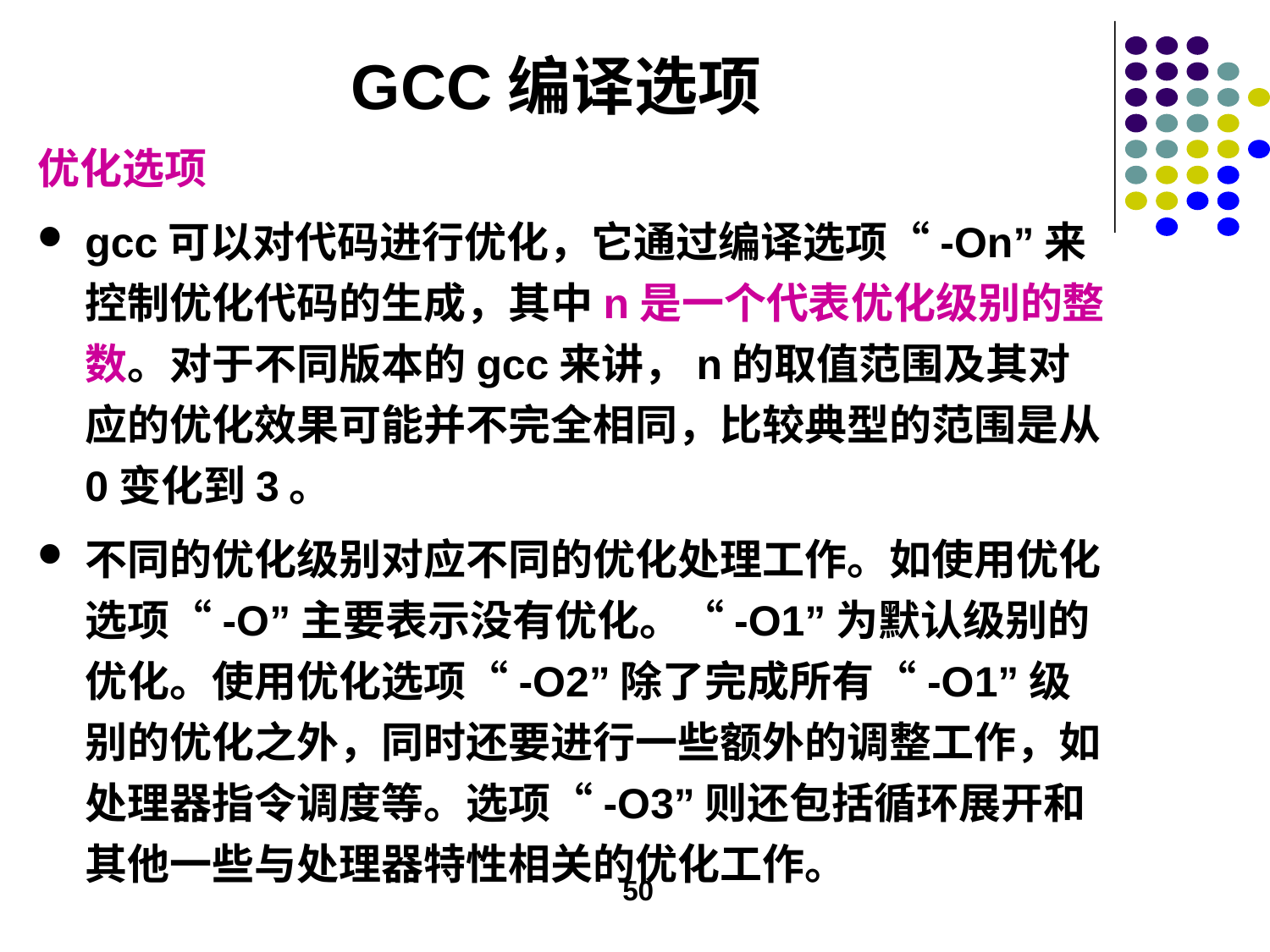

GCC编译选项
优化选项
gcc可以对代码进行优化，它通过编译选项“-On”来控制优化代码的生成，其中n是一个代表优化级别的整数。对于不同版本的gcc来讲，n的取值范围及其对应的优化效果可能并不完全相同，比较典型的范围是从0变化到3。
不同的优化级别对应不同的优化处理工作。如使用优化选项“-O”主要表示没有优化。“-O1”为默认级别的优化。使用优化选项“-O2”除了完成所有“-O1”级别的优化之外，同时还要进行一些额外的调整工作，如处理器指令调度等。选项“-O3”则还包括循环展开和其他一些与处理器特性相关的优化工作。
50